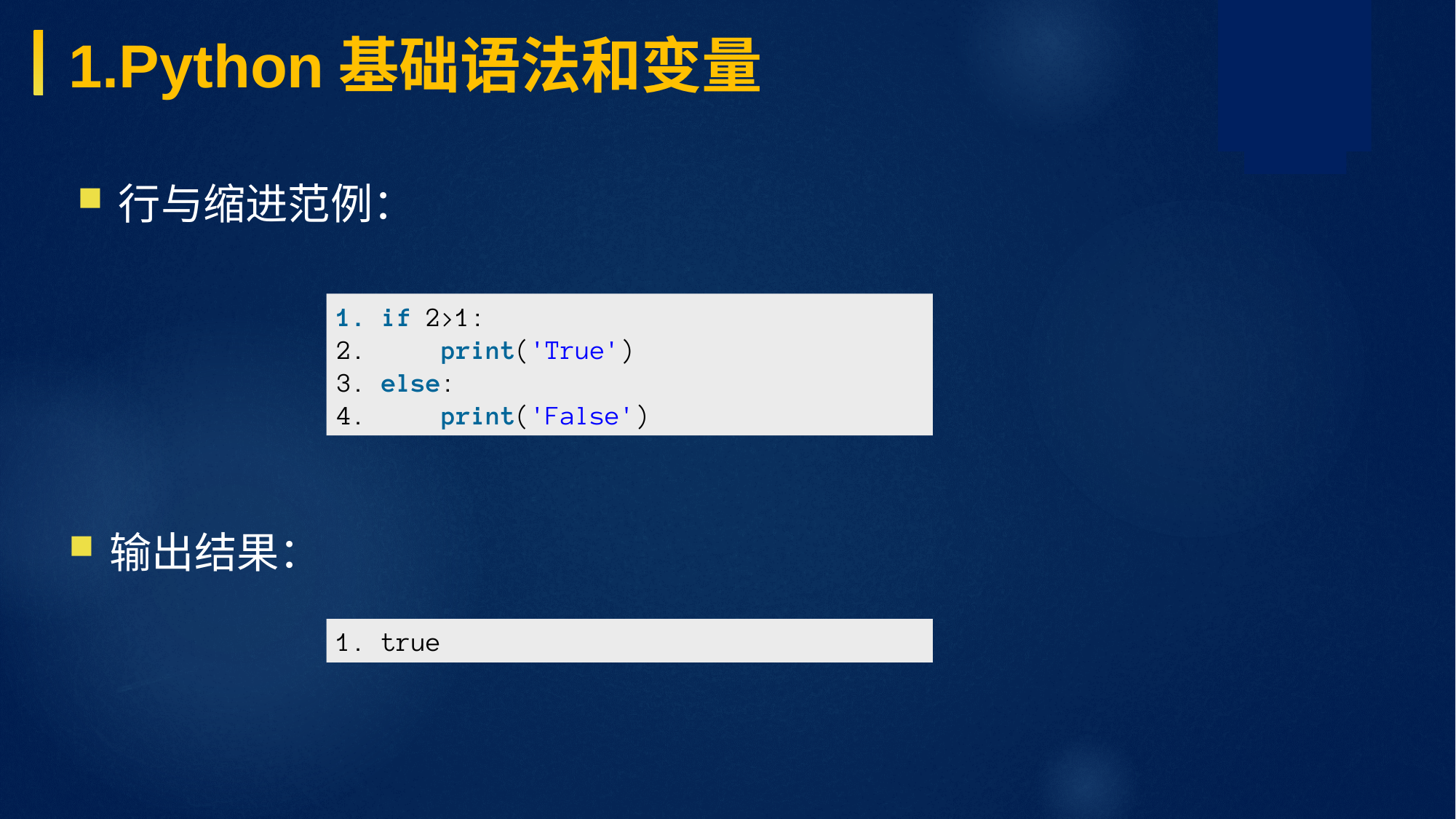

1.Python基础语法和变量
行与缩进范例：

1. if 2>1:    2.     print('True')    3. else:    4.     print('False')
输出结果：

1. true